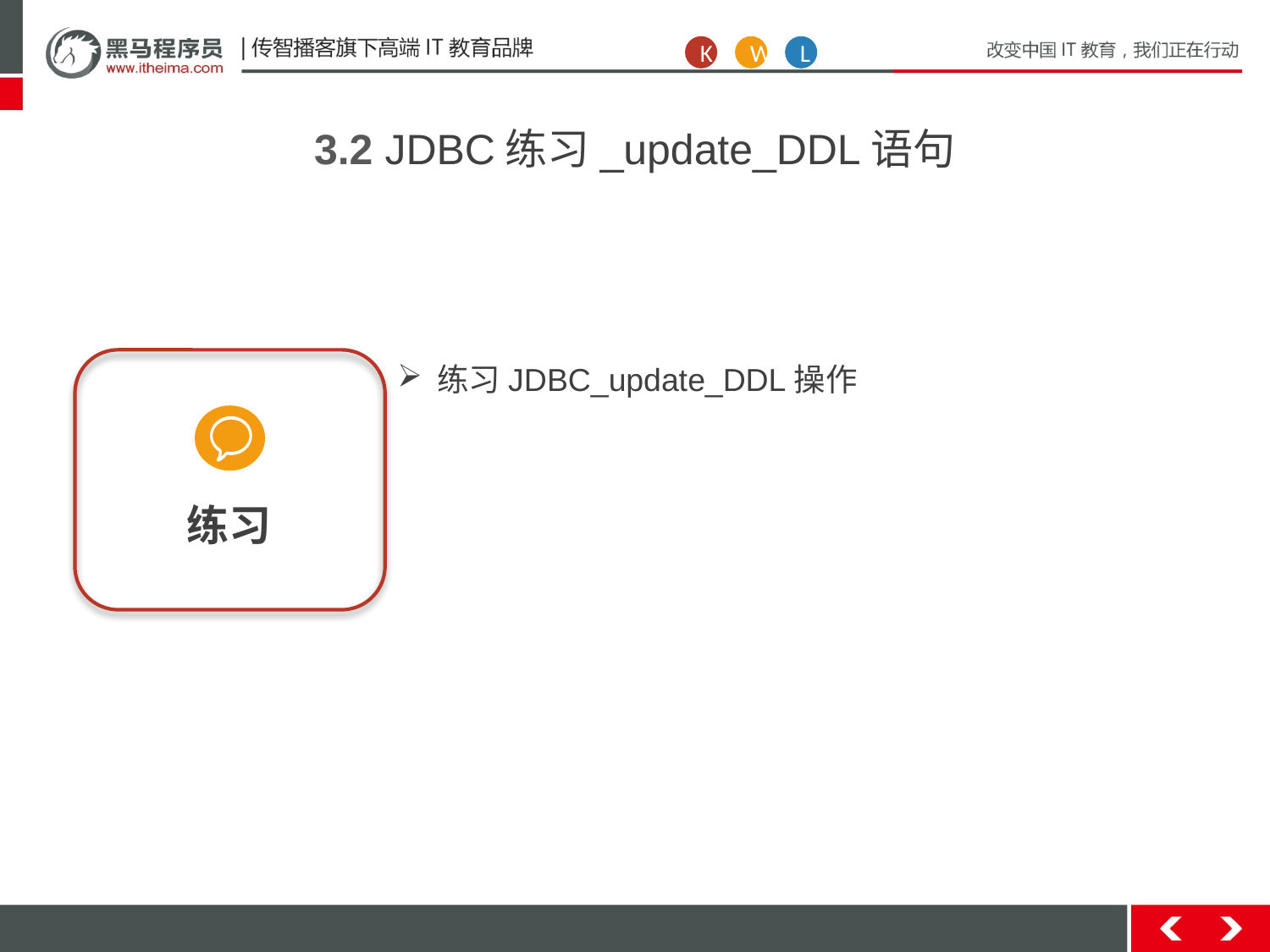

K
W
L
3.2 JDBC练习_update_DDL语句

练习
练习JDBC_update_DDL操作